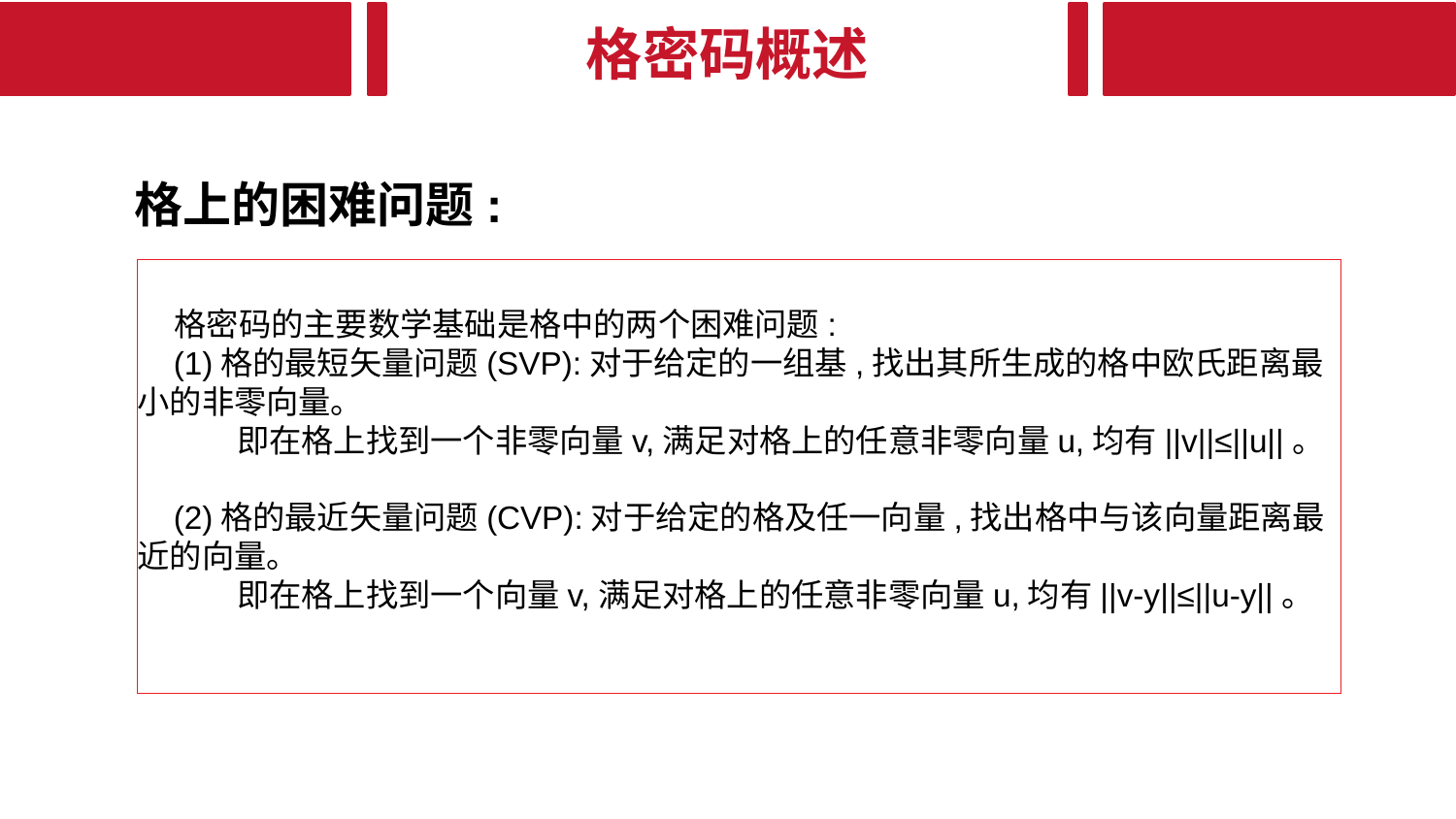

格密码概述
格上的困难问题:

    格密码的主要数学基础是格中的两个困难问题:
    (1)格的最短矢量问题(SVP):对于给定的一组基,找出其所生成的格中欧氏距离最小的非零向量。
         即在格上找到一个非零向量v,满足对格上的任意非零向量u,均有||v||≤||u||。

    (2)格的最近矢量问题(CVP):对于给定的格及任一向量,找出格中与该向量距离最近的向量。
         即在格上找到一个向量v,满足对格上的任意非零向量u,均有||v-y||≤||u-y||。